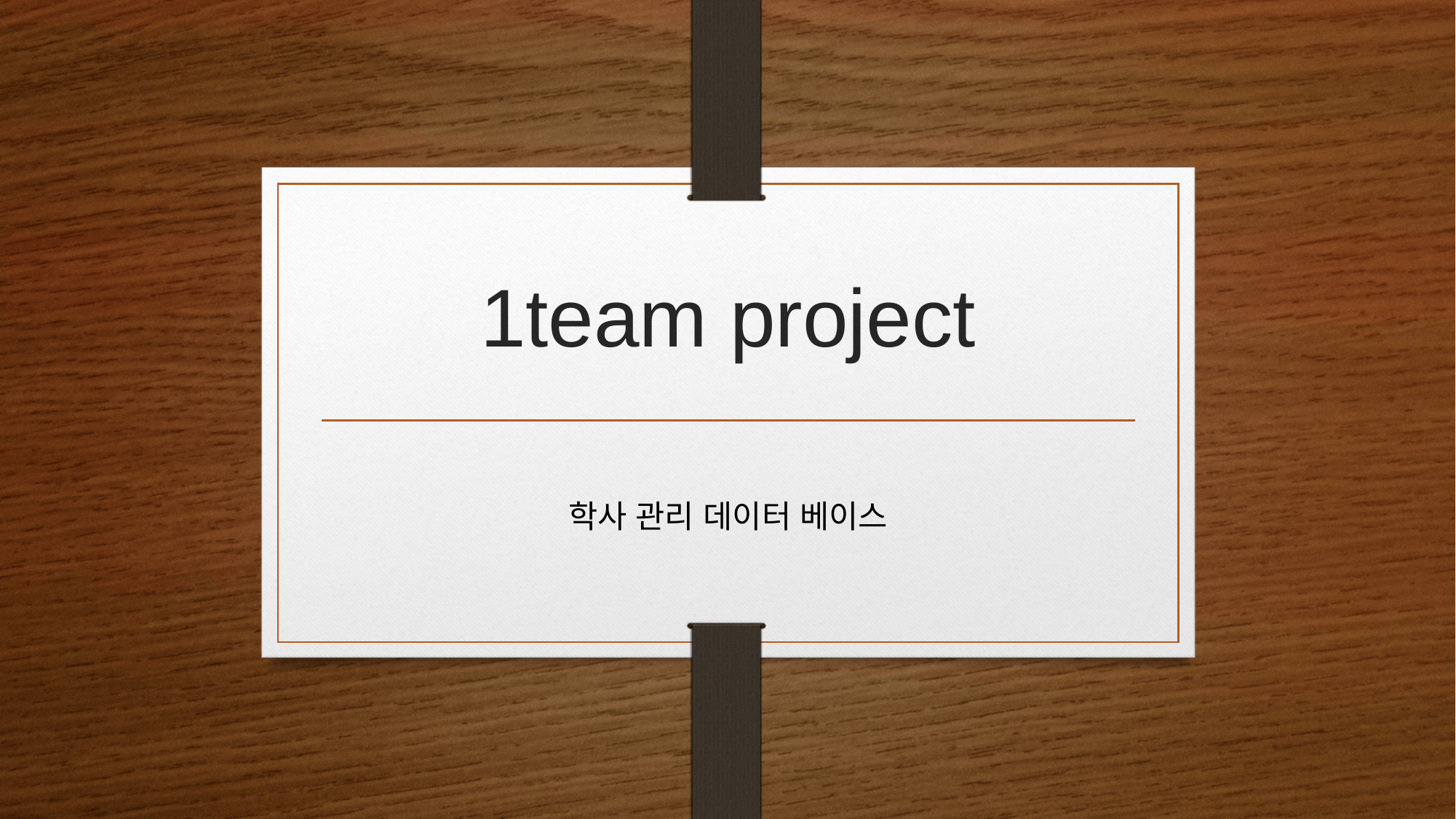

# 1team project
학사 관리 데이터 베이스